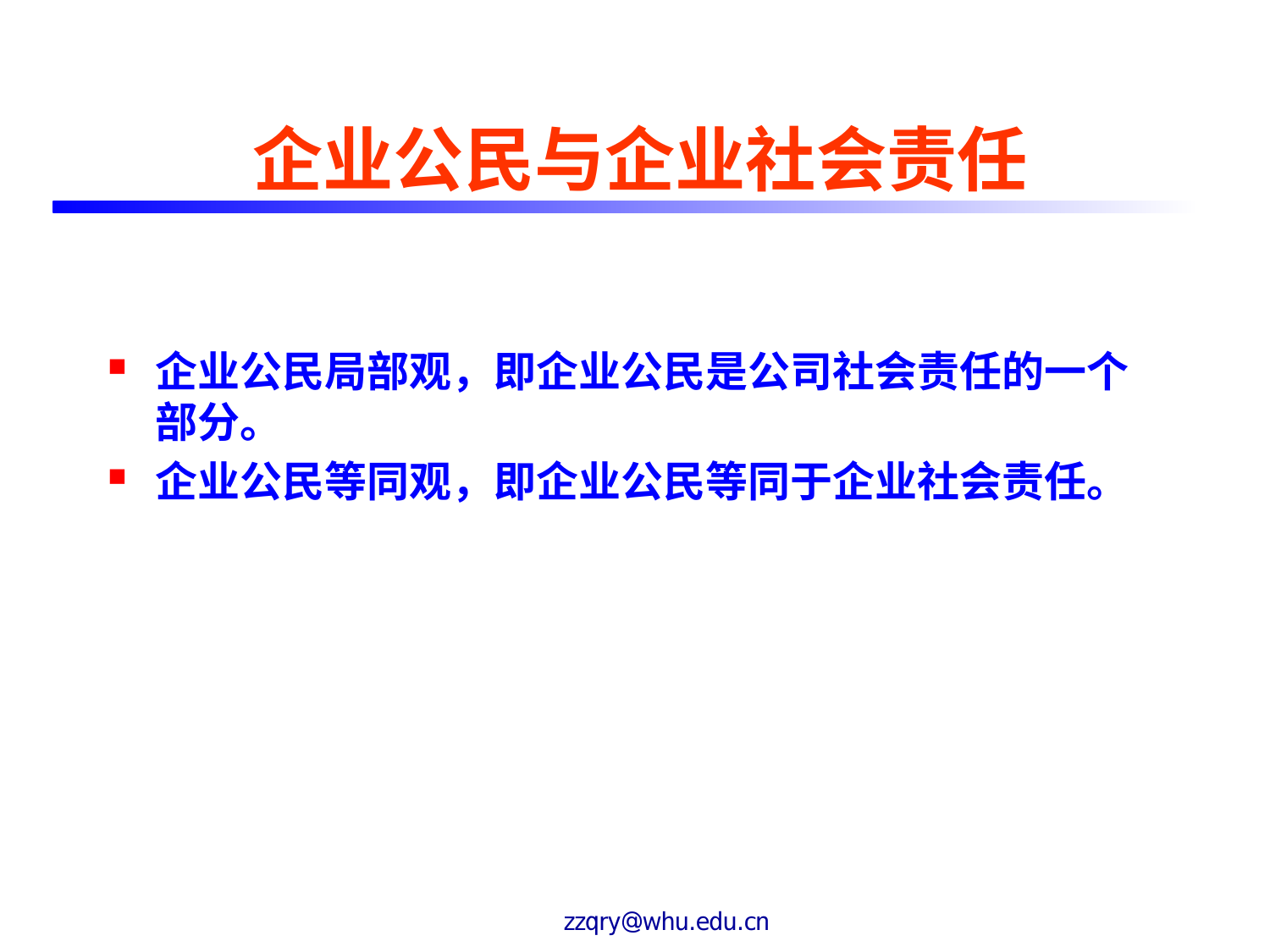

# 企业公民与企业社会责任
企业公民局部观，即企业公民是公司社会责任的一个部分。
企业公民等同观，即企业公民等同于企业社会责任。

zzqry@whu.edu.cn
50